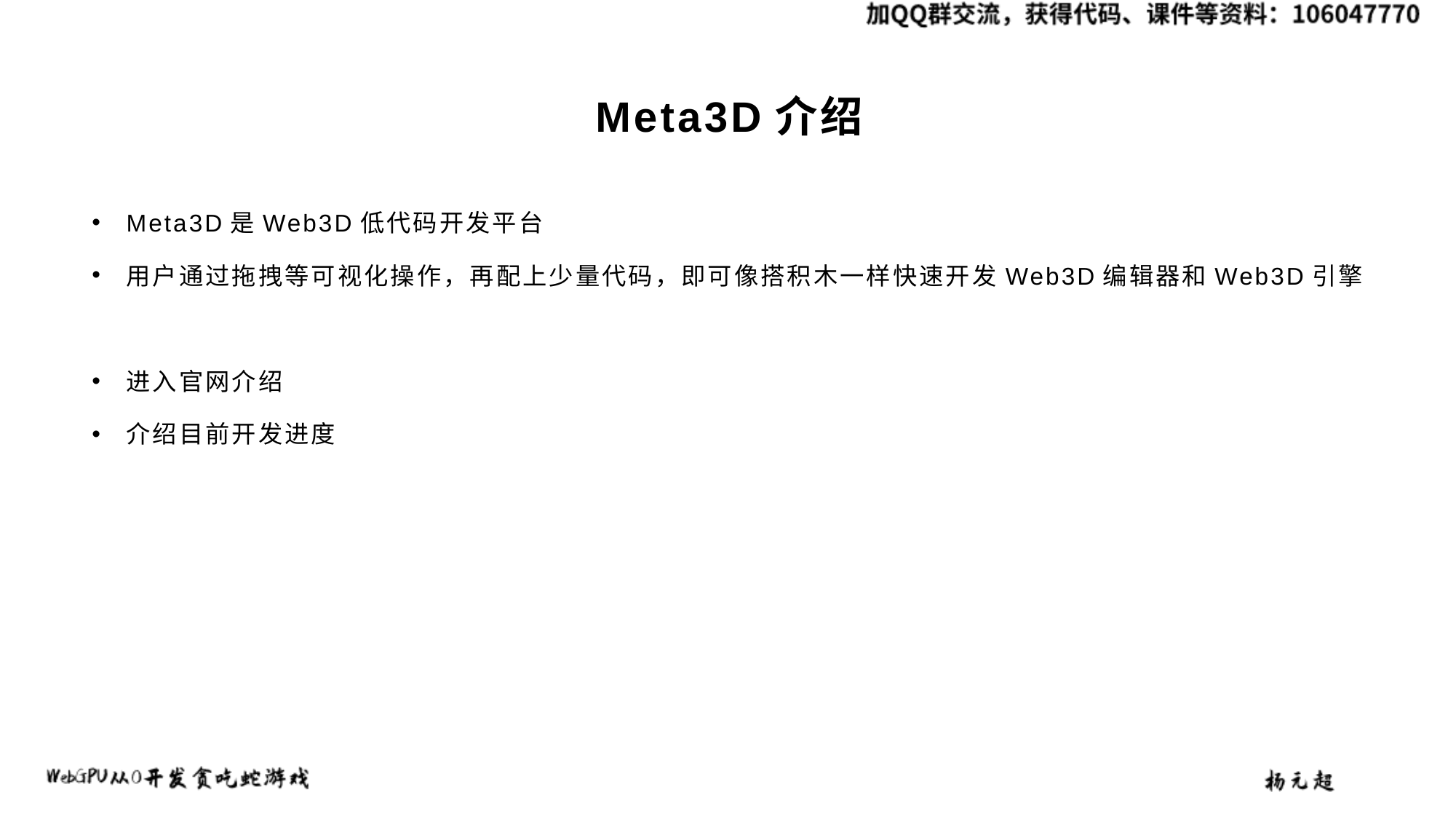

# Meta3D介绍
Meta3D是Web3D低代码开发平台
用户通过拖拽等可视化操作，再配上少量代码，即可像搭积木一样快速开发Web3D编辑器和Web3D引擎

进入官网介绍
介绍目前开发进度